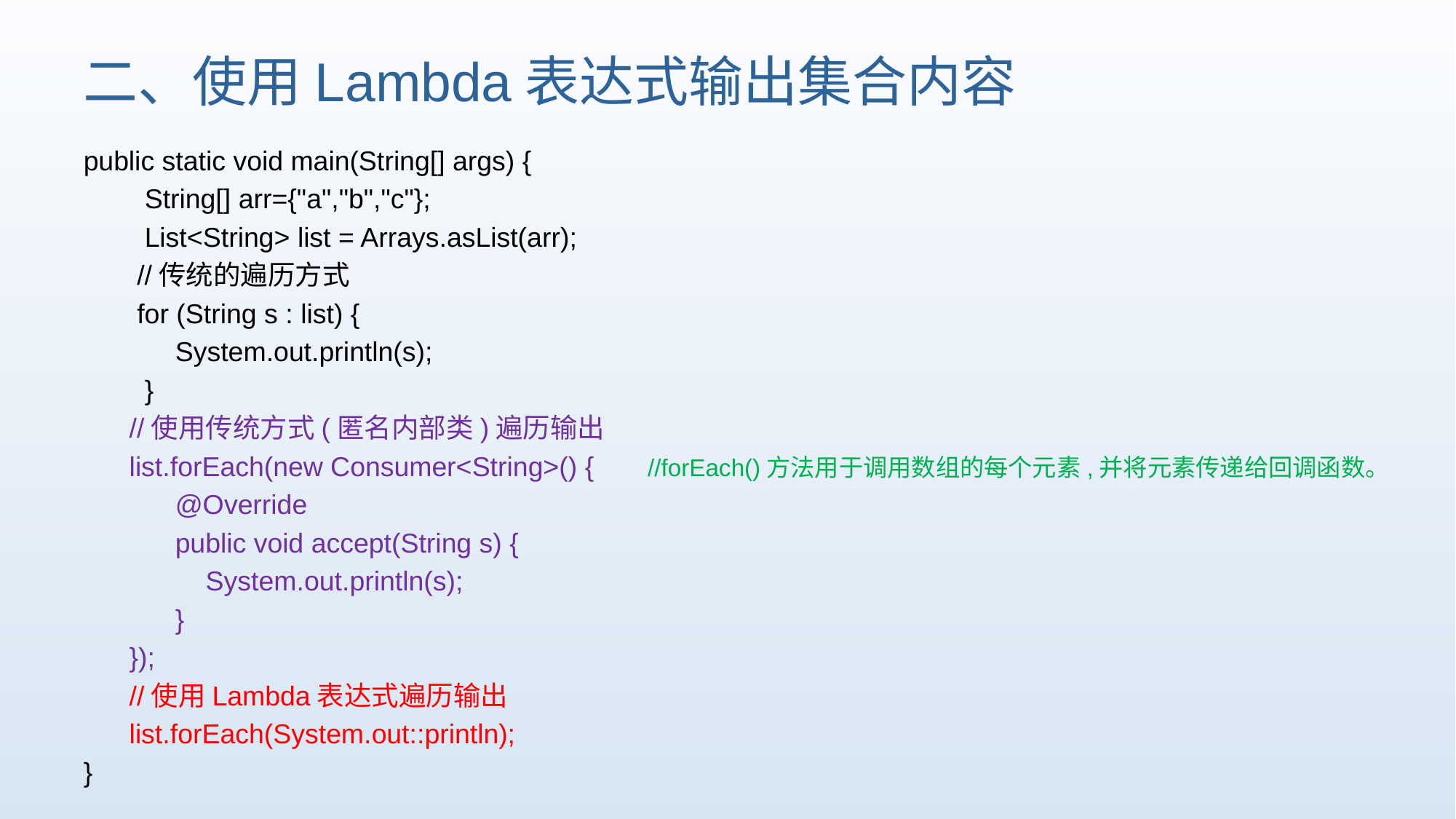

# 二、使用Lambda表达式输出集合内容
public static void main(String[] args) {
        String[] arr={"a","b","c"};
        List<String> list = Arrays.asList(arr);
       //传统的遍历方式
       for (String s : list) {
            System.out.println(s);
        }
      //使用传统方式(匿名内部类)遍历输出
      list.forEach(new Consumer<String>() {       //forEach()方法用于调用数组的每个元素,并将元素传递给回调函数。
            @Override
            public void accept(String s) {
                System.out.println(s);
            }
      });
      //使用Lambda表达式遍历输出
      list.forEach(System.out::println);
}